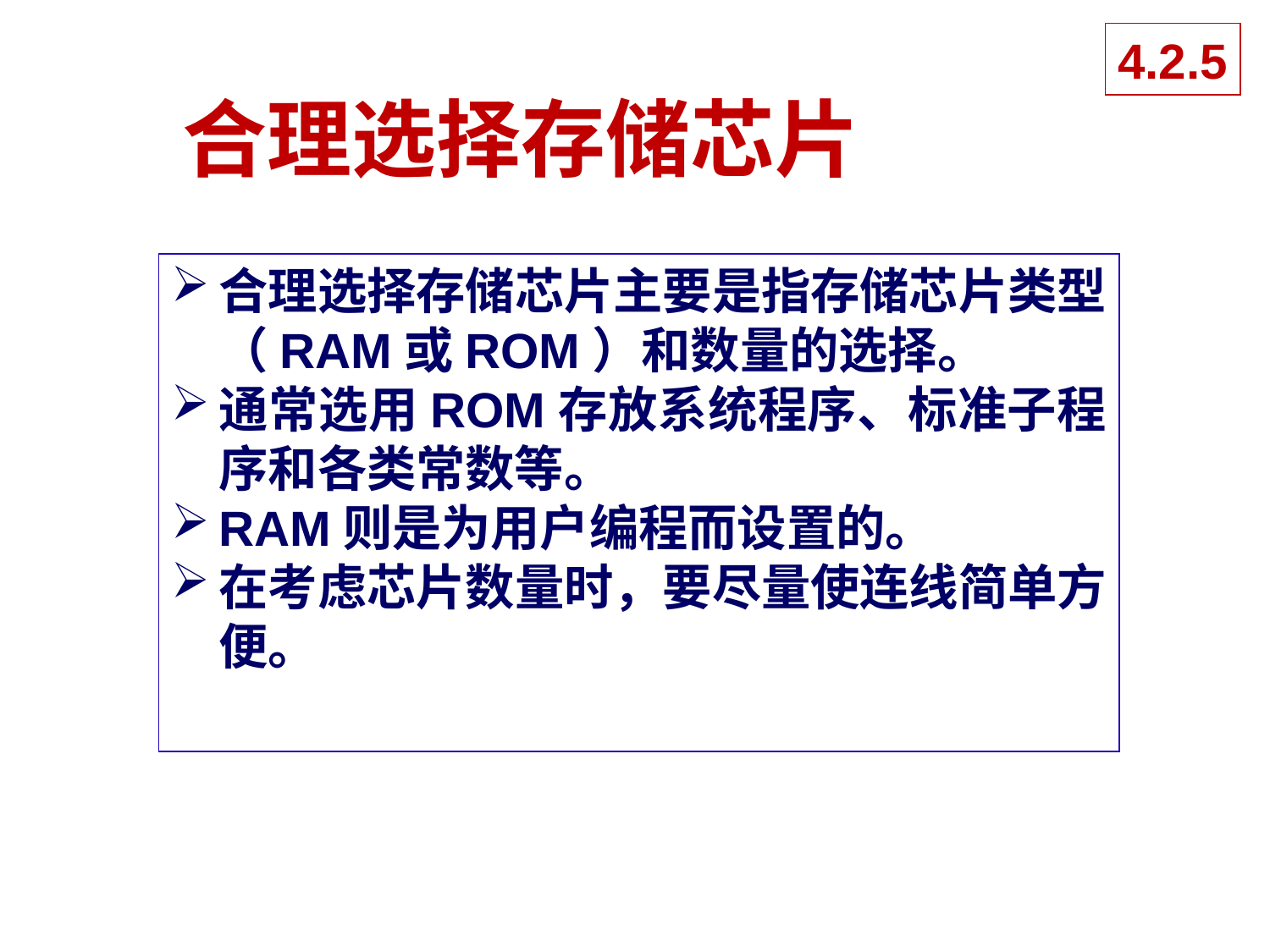

4.2.5
# 合理选择存储芯片
合理选择存储芯片主要是指存储芯片类型（RAM或ROM）和数量的选择。
通常选用ROM存放系统程序、标准子程序和各类常数等。
RAM则是为用户编程而设置的。
在考虑芯片数量时，要尽量使连线简单方便。